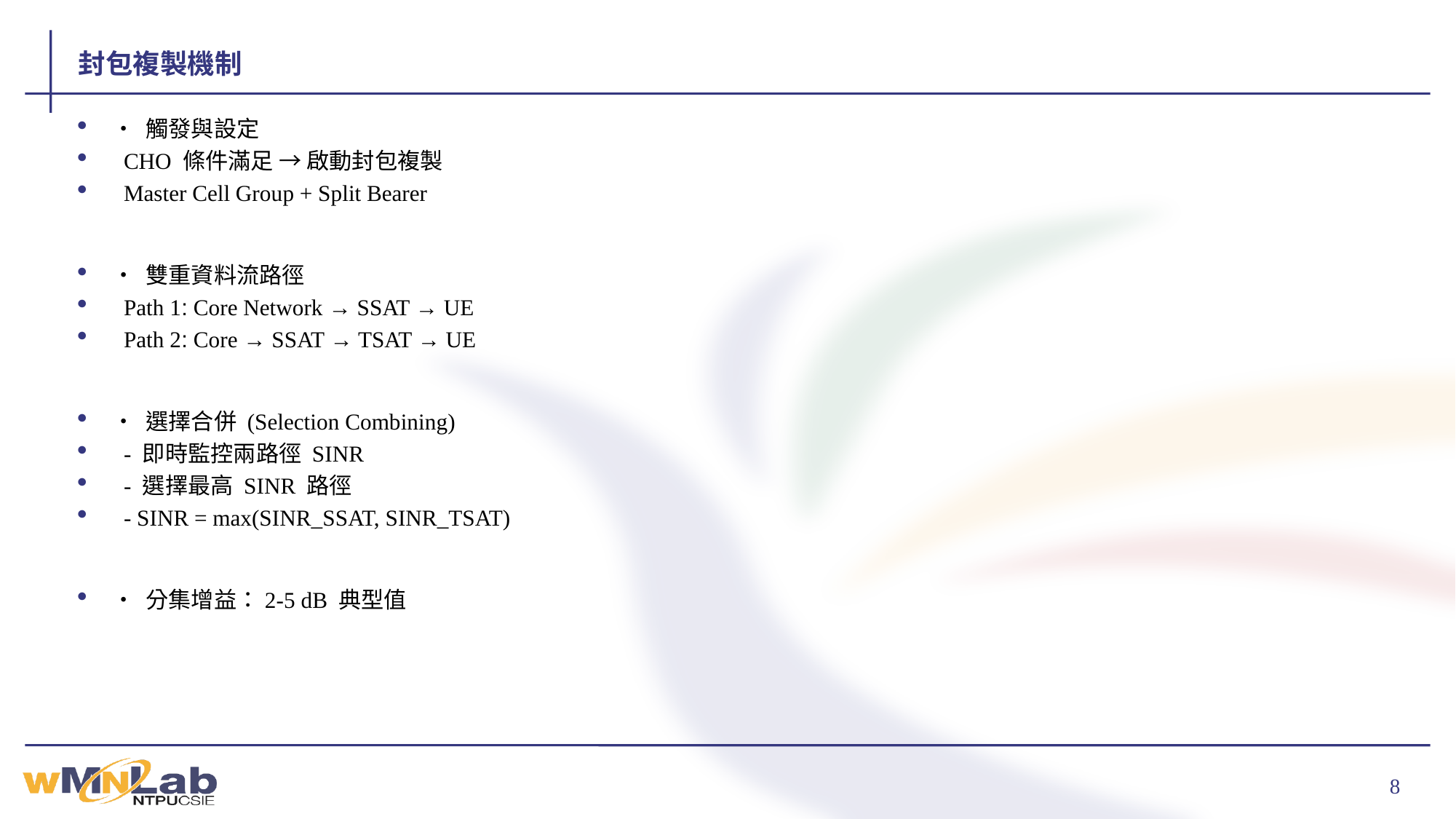

# 封包複製機制
• 觸發與設定
  CHO 條件滿足 → 啟動封包複製
  Master Cell Group + Split Bearer

• 雙重資料流路徑
  Path 1: Core Network → SSAT → UE
  Path 2: Core → SSAT → TSAT → UE

• 選擇合併 (Selection Combining)
  - 即時監控兩路徑 SINR
  - 選擇最高 SINR 路徑
  - SINR = max(SINR_SSAT, SINR_TSAT)

• 分集增益：2-5 dB 典型值